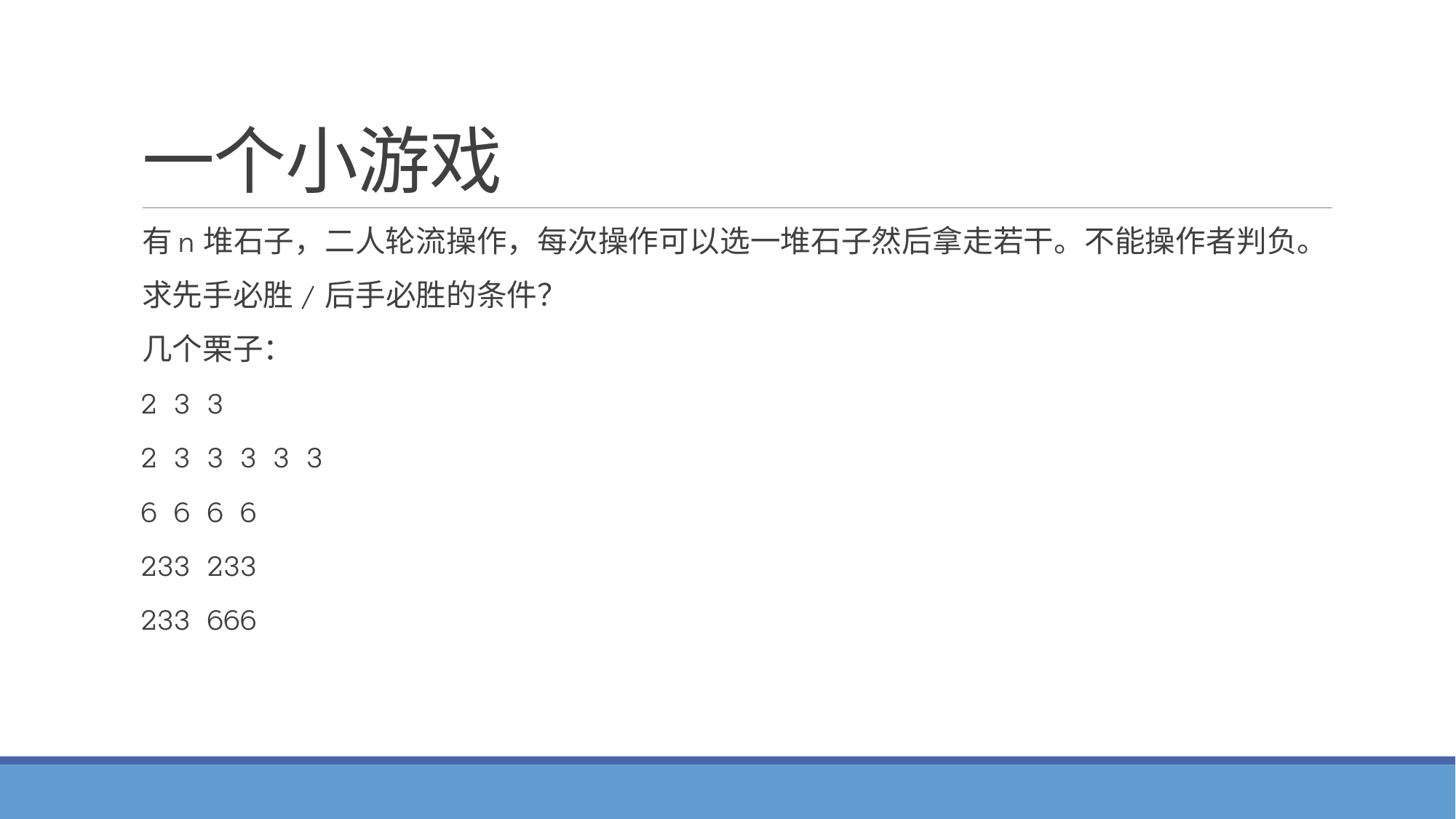

# 一个小游戏
有n堆石子，二人轮流操作，每次操作可以选一堆石子然后拿走若干。不能操作者判负。
求先手必胜/后手必胜的条件？
几个栗子：
2 3 3
2 3 3 3 3 3
6 6 6 6
233 233
233 666